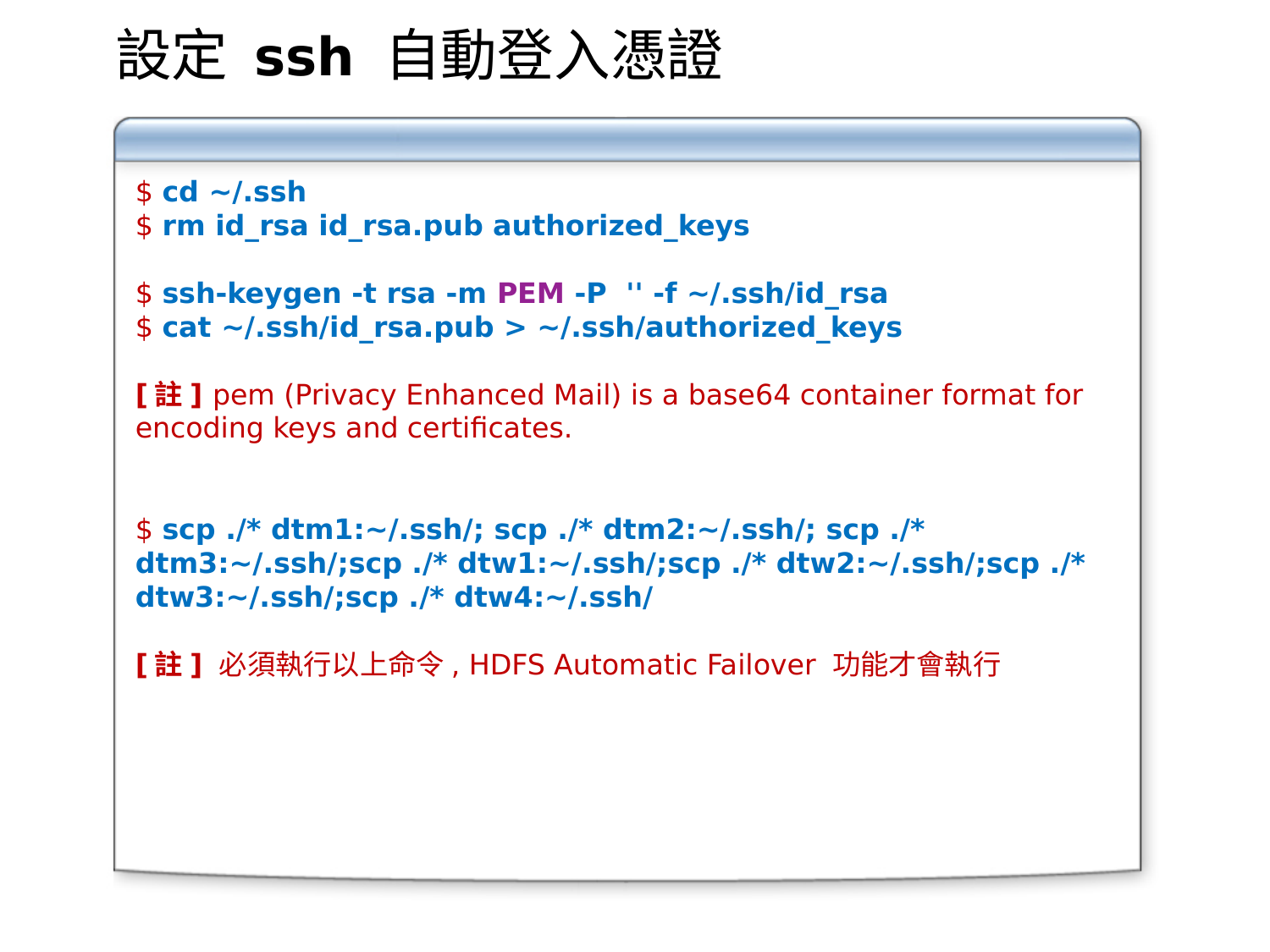

設定 ssh 自動登入憑證
$ cd ~/.ssh
$ rm id_rsa id_rsa.pub authorized_keys

$ ssh-keygen -t rsa -m PEM -P  '' -f ~/.ssh/id_rsa
$ cat ~/.ssh/id_rsa.pub > ~/.ssh/authorized_keys

[註] pem (Privacy Enhanced Mail) is a base64 container format for encoding keys and certificates.

$ scp ./* dtm1:~/.ssh/; scp ./* dtm2:~/.ssh/; scp ./* dtm3:~/.ssh/;scp ./* dtw1:~/.ssh/;scp ./* dtw2:~/.ssh/;scp ./* dtw3:~/.ssh/;scp ./* dtw4:~/.ssh/

[註] 必須執行以上命令, HDFS Automatic Failover 功能才會執行